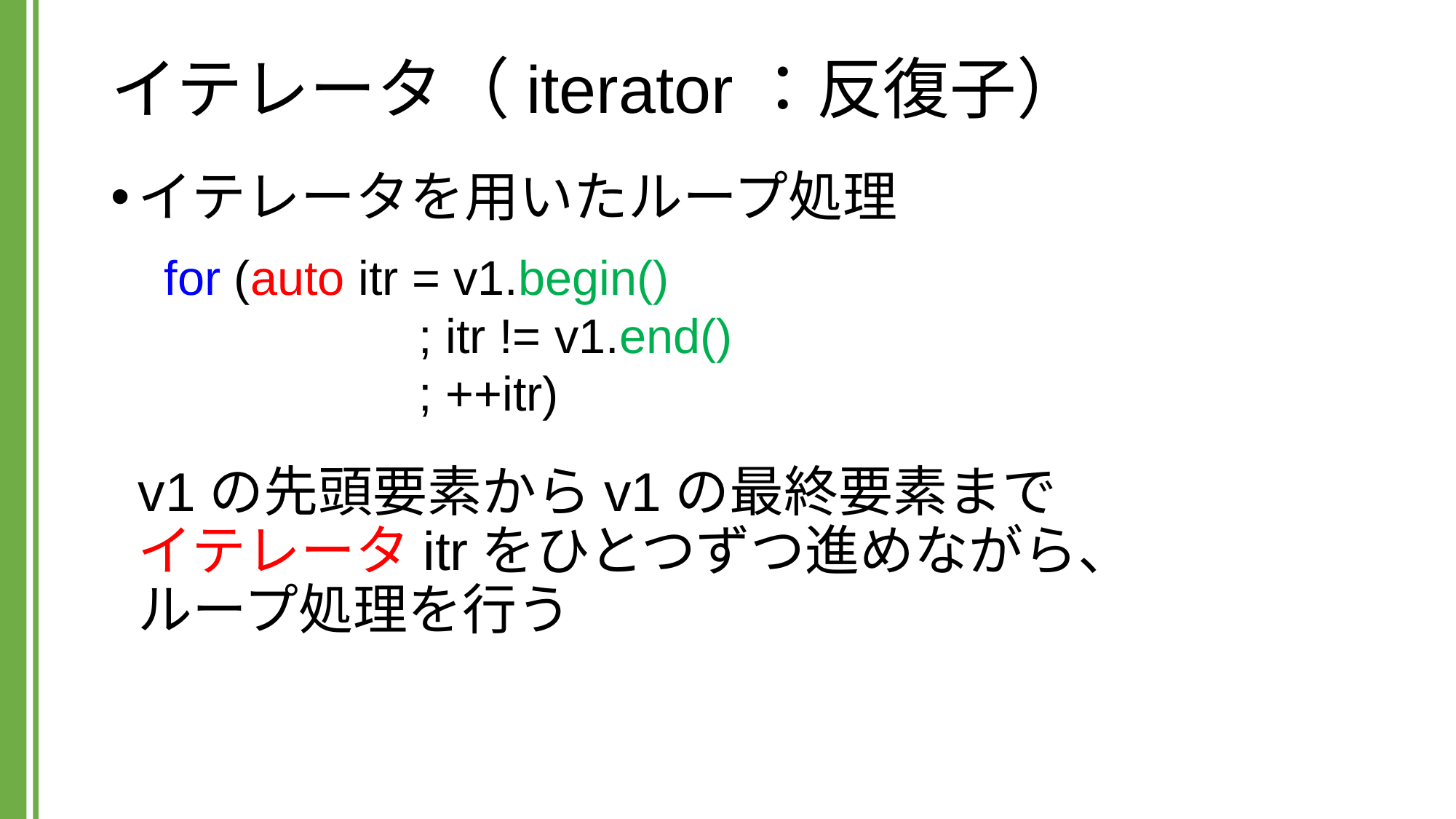

# イテレータ（iterator：反復子）
イテレータを用いたループ処理
v1の先頭要素からv1の最終要素まで
イテレータitrをひとつずつ進めながら、
ループ処理を行う
for (auto itr = v1.begin()
　　　　　; itr != v1.end()
　　　　　; ++itr)